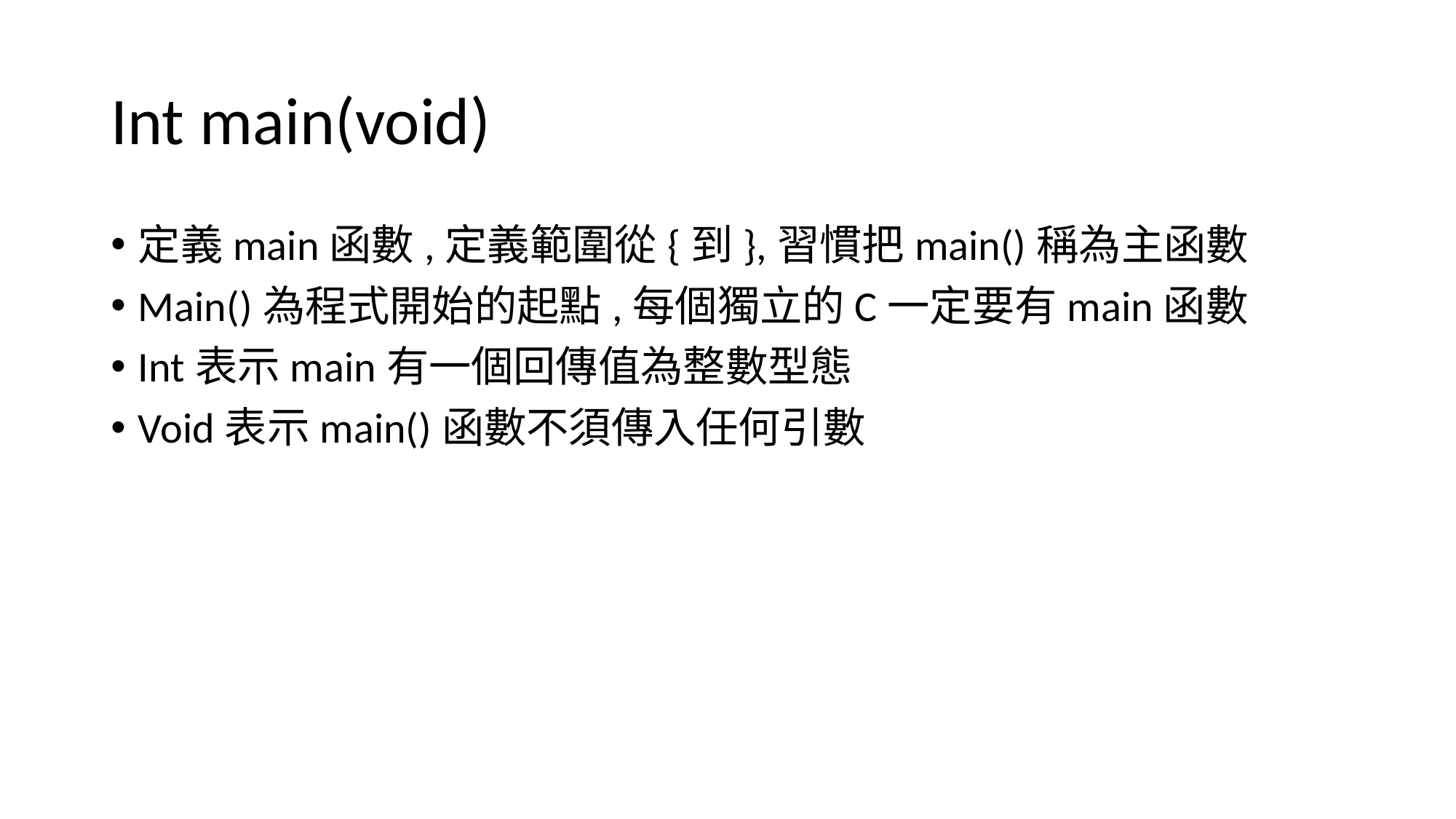

# Int main(void)
定義main函數,定義範圍從{到},習慣把main()稱為主函數
Main()為程式開始的起點,每個獨立的C一定要有main函數
Int表示main有一個回傳值為整數型態
Void表示main()函數不須傳入任何引數